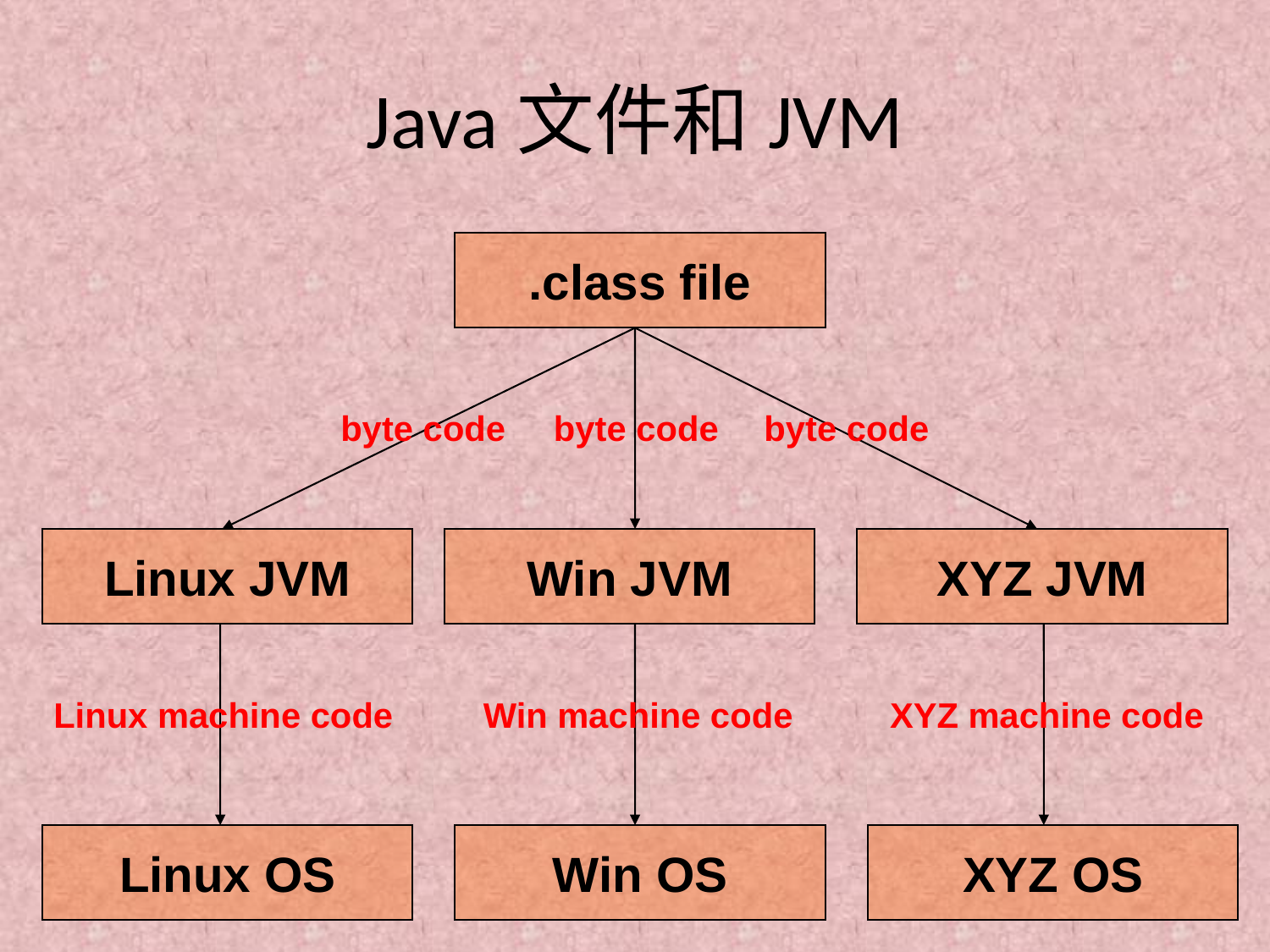

# Java文件和JVM
.class file

byte code

byte code

byte code
Linux JVM
Win JVM
XYZ JVM

Linux machine code

Win machine code

XYZ machine code
Linux OS
Win OS
XYZ OS